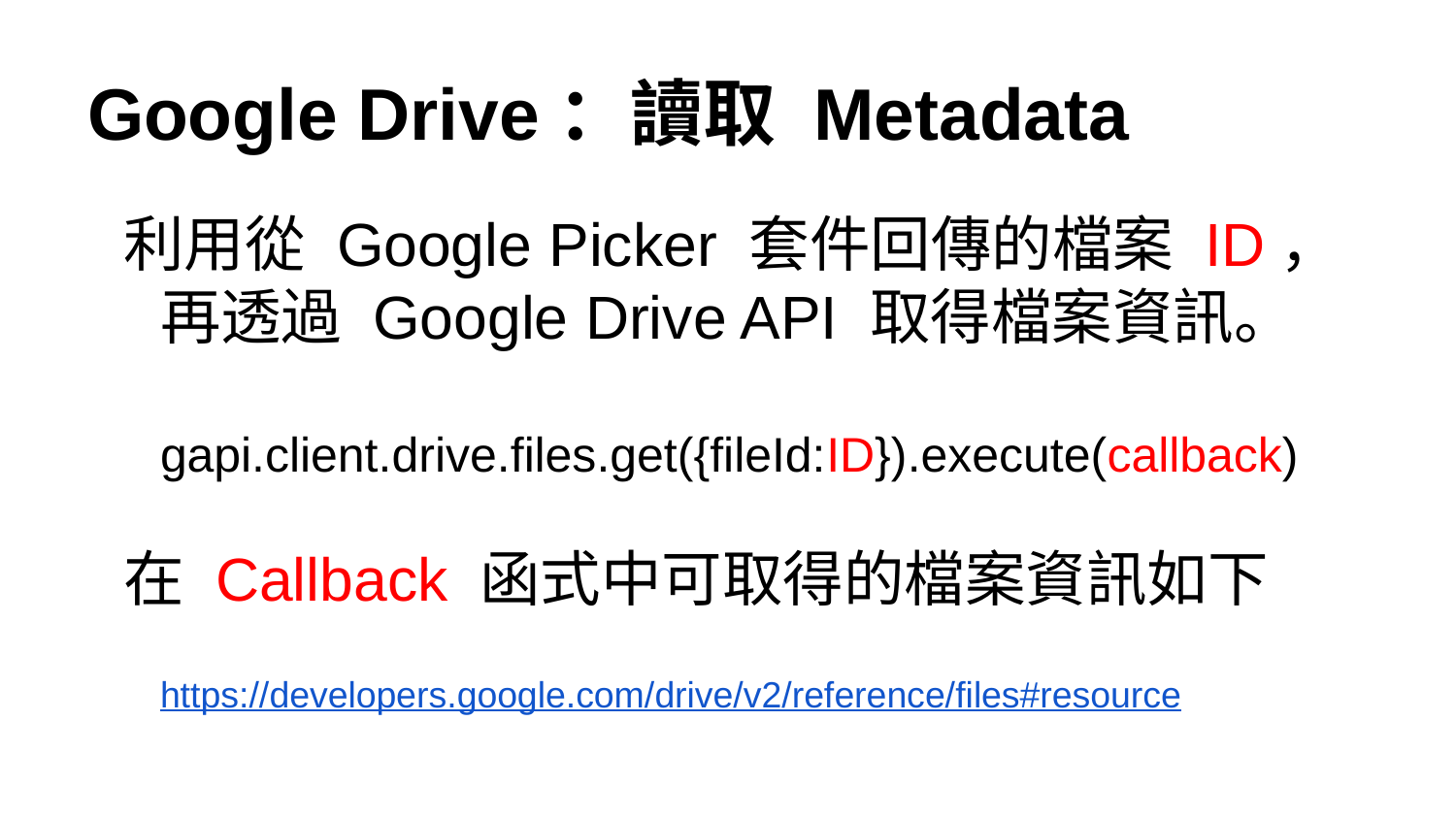

# Google Drive：讀取 Metadata
利用從 Google Picker 套件回傳的檔案 ID，再透過 Google Drive API 取得檔案資訊。
gapi.client.drive.files.get({fileId:ID}).execute(callback)

在 Callback 函式中可取得的檔案資訊如下
https://developers.google.com/drive/v2/reference/files#resource